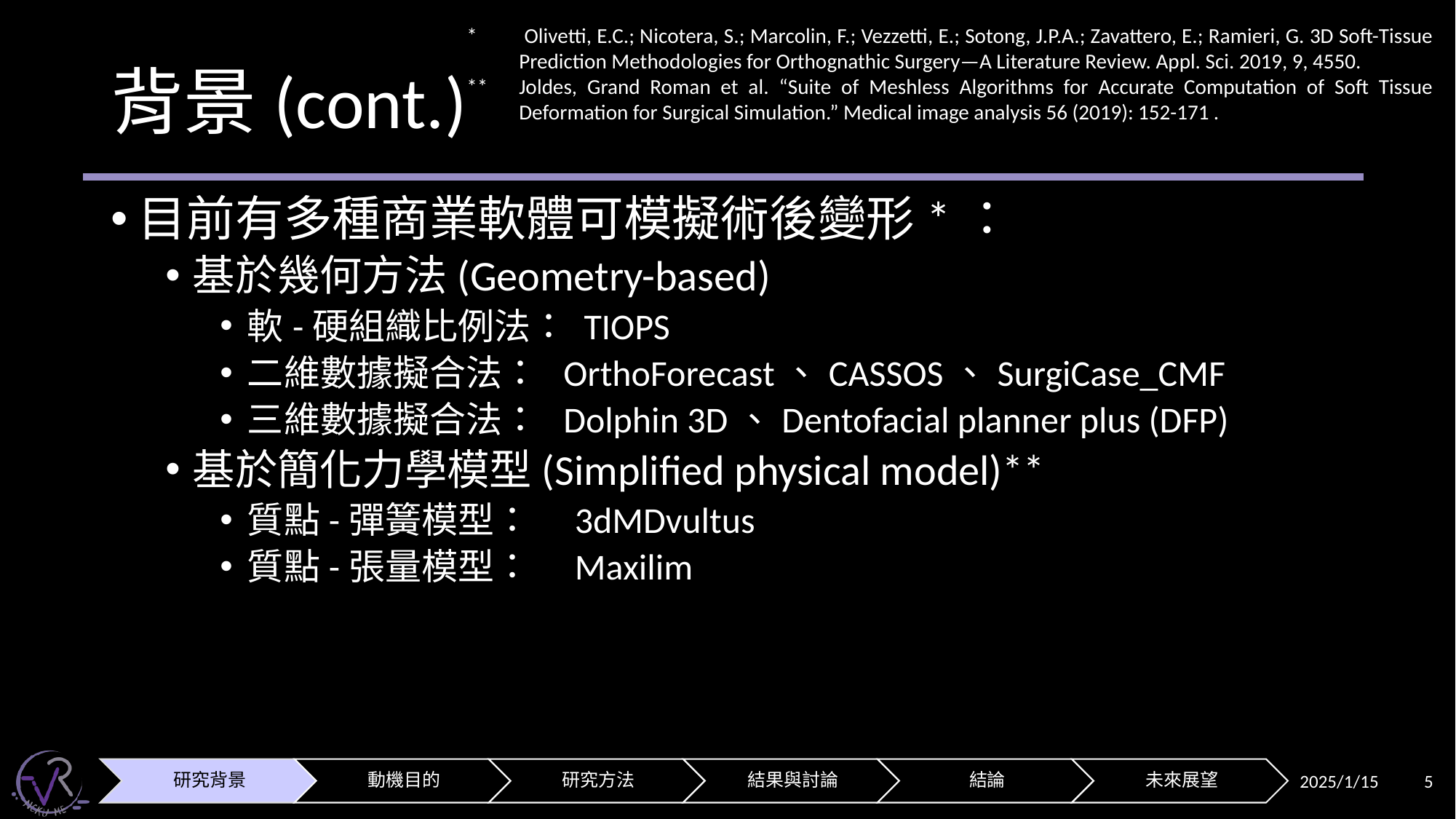

*	 Olivetti, E.C.; Nicotera, S.; Marcolin, F.; Vezzetti, E.; Sotong, J.P.A.; Zavattero, E.; Ramieri, G. 3D Soft-Tissue Prediction Methodologies for Orthognathic Surgery—A Literature Review. Appl. Sci. 2019, 9, 4550.
**	Joldes, Grand Roman et al. “Suite of Meshless Algorithms for Accurate Computation of Soft Tissue Deformation for Surgical Simulation.” Medical image analysis 56 (2019): 152-171 .

# 背景(cont.)
目前有多種商業軟體可模擬術後變形*：
基於幾何方法(Geometry-based)
軟-硬組織比例法： TIOPS
二維數據擬合法：  OrthoForecast、CASSOS、SurgiCase_CMF
三維數據擬合法：  Dolphin 3D、Dentofacial planner plus (DFP)
基於簡化力學模型(Simplified physical model)**
質點-彈簧模型：	3dMDvultus
質點-張量模型：	Maxilim
2025/1/15
5